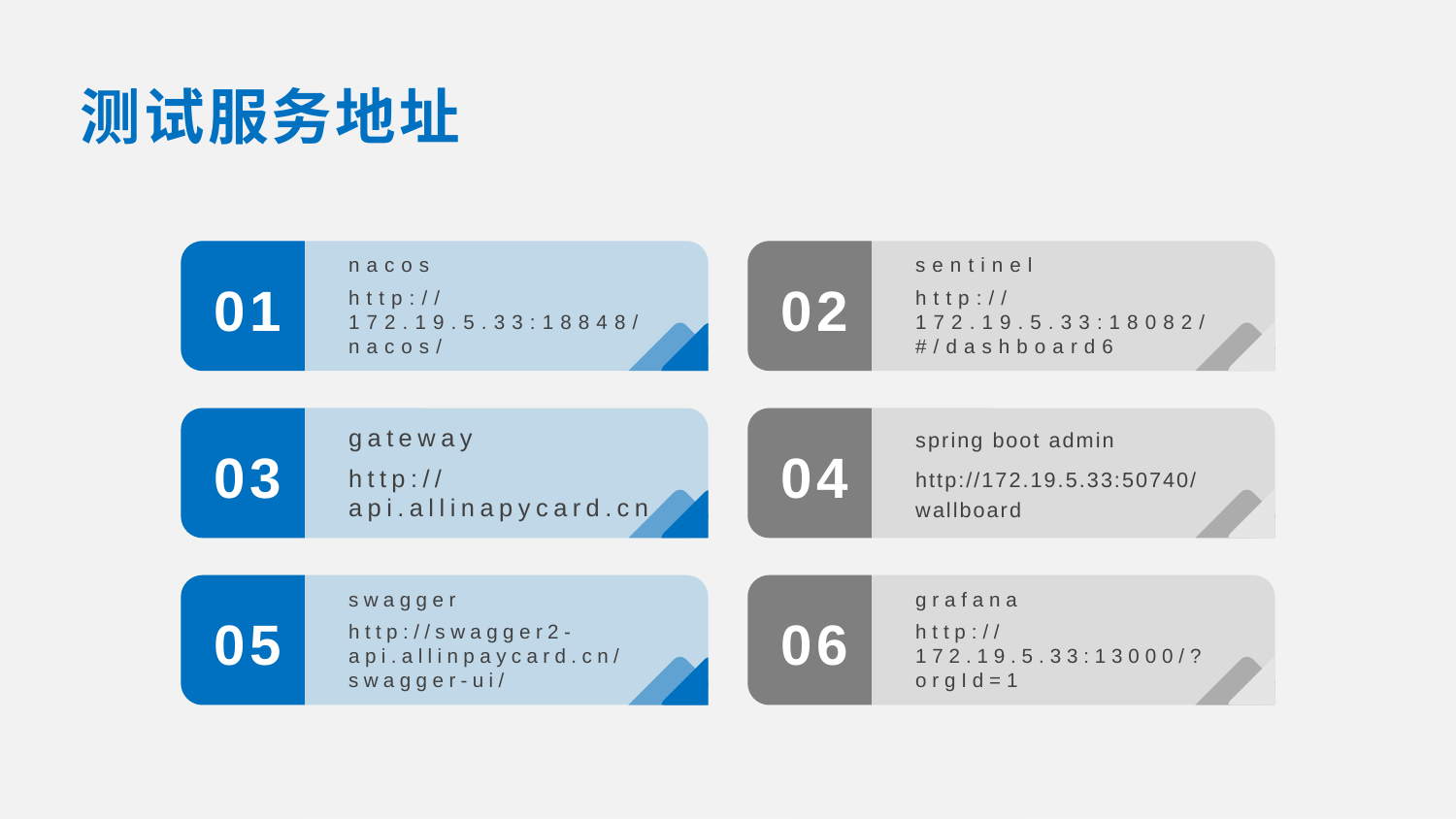

测试服务地址

nacos
http://172.19.5.33:18848/nacos/
sentinel
http://172.19.5.33:18082/#/dashboard6
01
02

gateway
http://api.allinapycard.cn
spring boot admin
http://172.19.5.33:50740/wallboard
03
04

swagger
http://swagger2-api.allinpaycard.cn/swagger-ui/
grafana
http://172.19.5.33:13000/?orgId=1
05
06